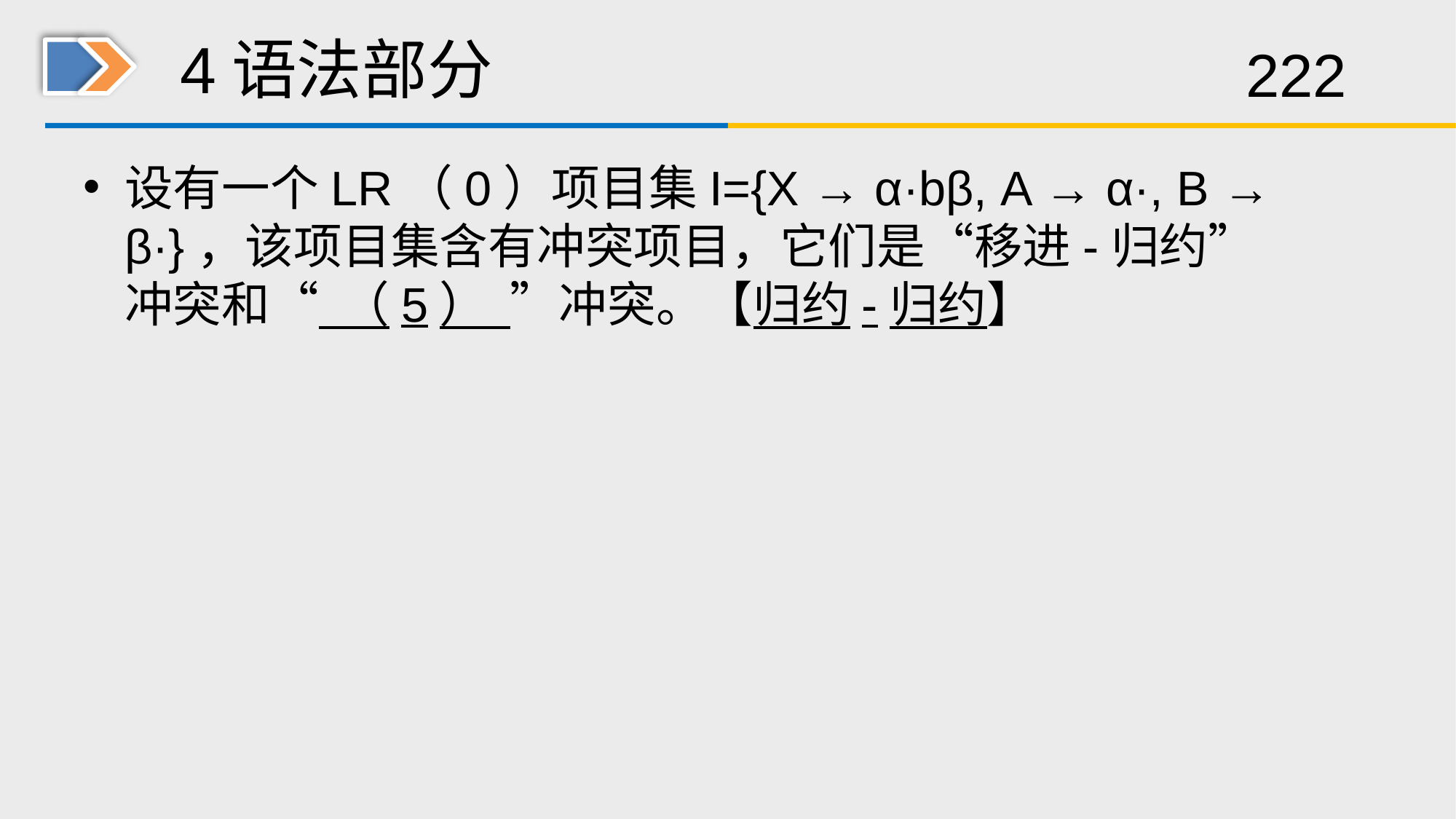

# 4语法部分
222
设有一个LR（0）项目集I={X → α·bβ, A → α·, B → β·}，该项目集含有冲突项目，它们是“移进-归约”冲突和“  （5）  ”冲突。【归约-归约】